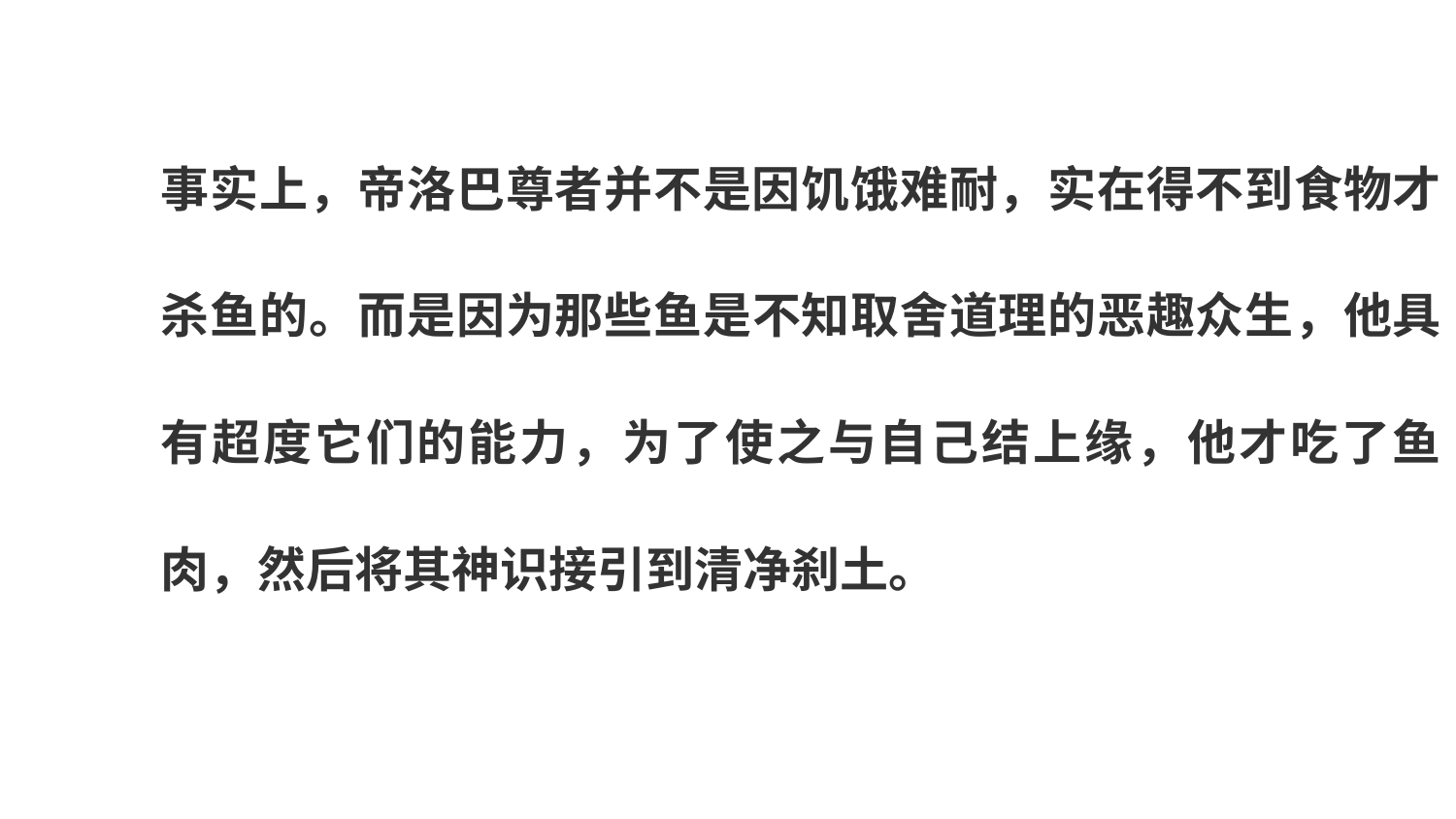

事实上，帝洛巴尊者并不是因饥饿难耐，实在得不到食物才杀鱼的。而是因为那些鱼是不知取舍道理的恶趣众生，他具有超度它们的能力，为了使之与自己结上缘，他才吃了鱼肉，然后将其神识接引到清净刹土。